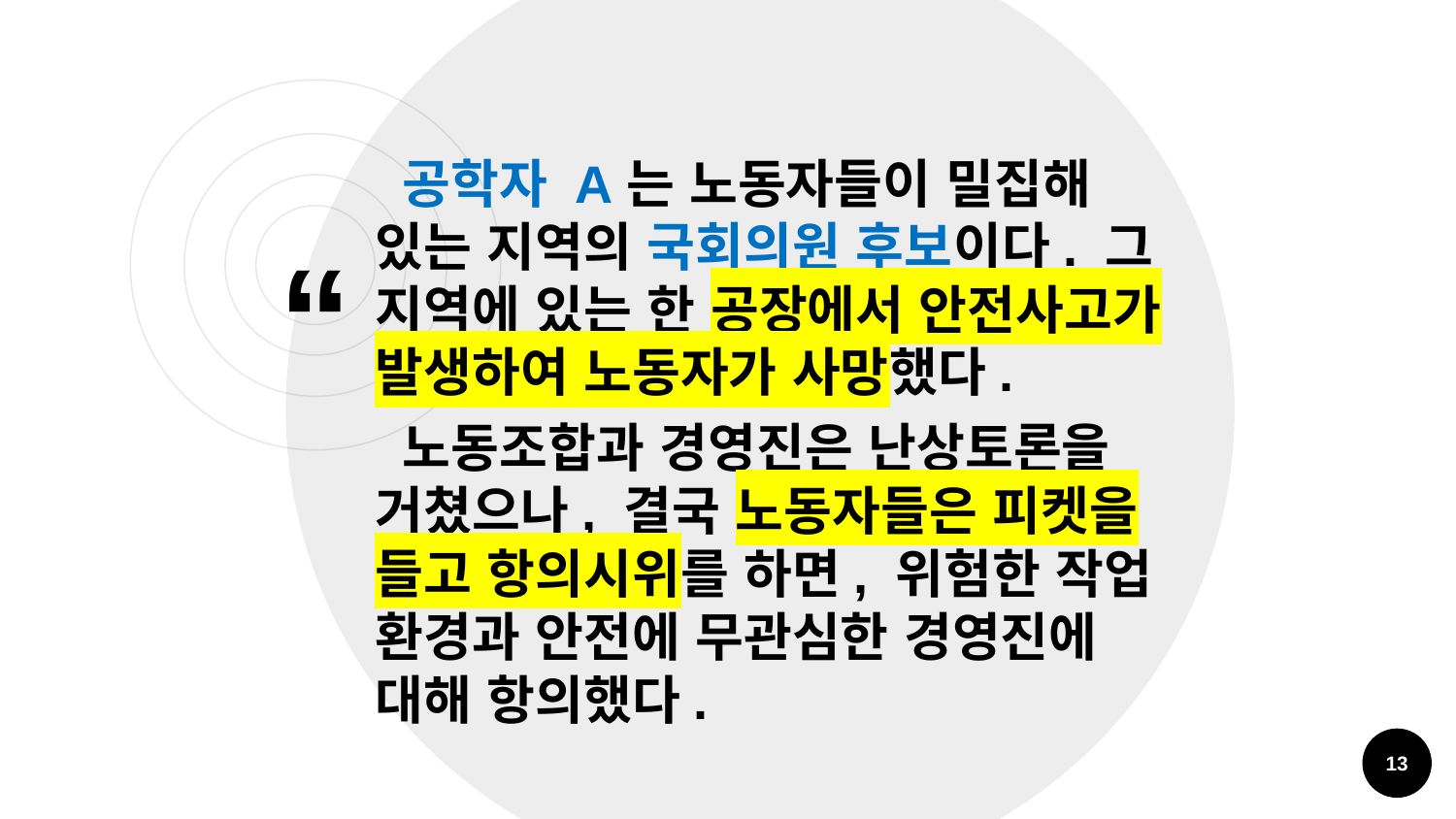

공학자 A는 노동자들이 밀집해 있는 지역의 국회의원 후보이다. 그 지역에 있는 한 공장에서 안전사고가 발생하여 노동자가 사망했다.
 노동조합과 경영진은 난상토론을 거쳤으나, 결국 노동자들은 피켓을 들고 항의시위를 하면, 위험한 작업 환경과 안전에 무관심한 경영진에 대해 항의했다.
13